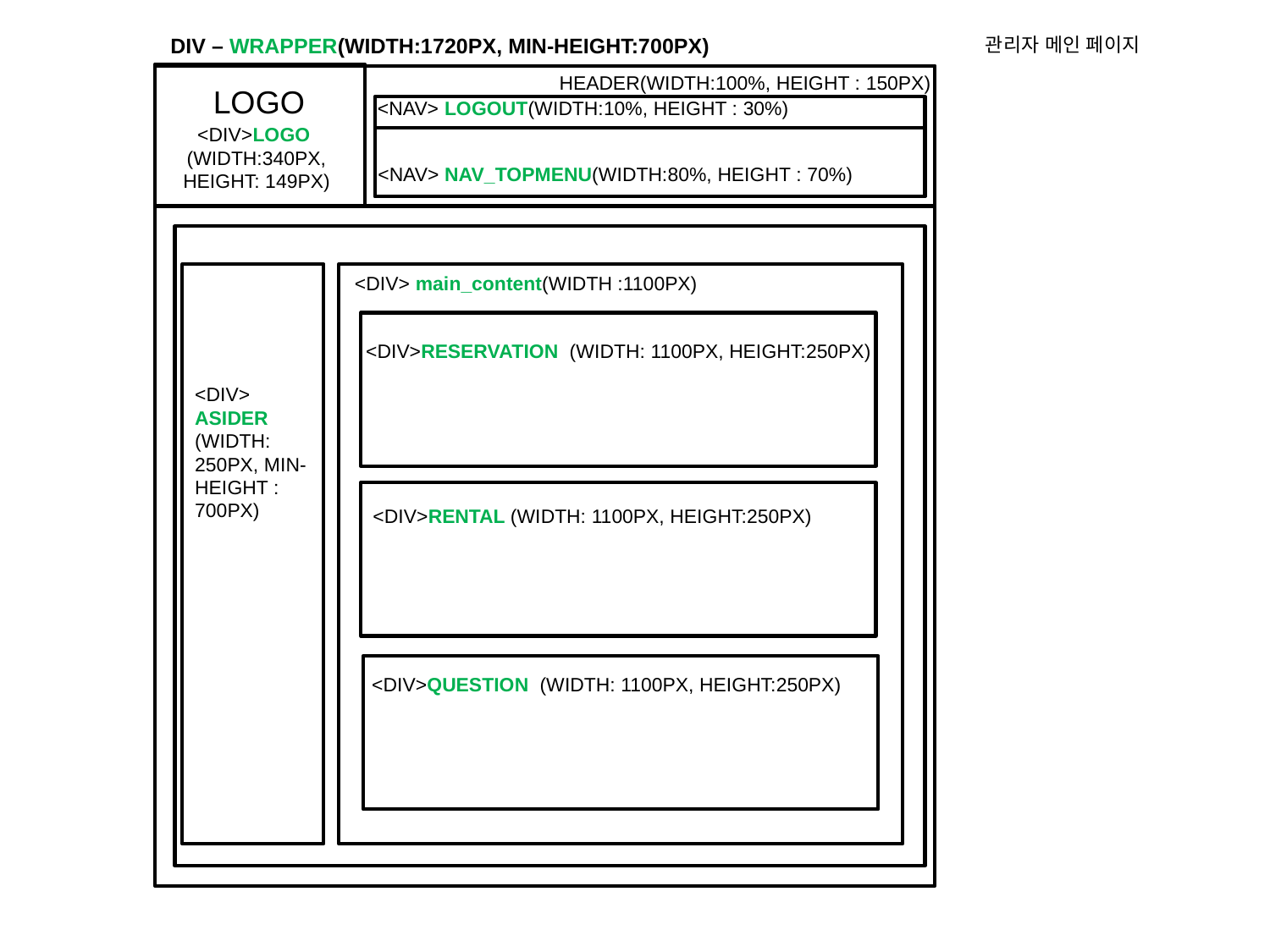

DIV – WRAPPER(WIDTH:1720PX, MIN-HEIGHT:700PX)
관리자 메인 페이지

HEADER(WIDTH:100%, HEIGHT : 150PX)

LOGO
<NAV> LOGOUT(WIDTH:10%, HEIGHT : 30%)

<DIV>LOGO
(WIDTH:340PX, HEIGHT: 149PX)

<NAV> NAV_TOPMENU(WIDTH:80%, HEIGHT : 70%)

<DIV> main_content(WIDTH :1100PX)

<DIV>RESERVATION  (WIDTH: 1100PX, HEIGHT:250PX)
<DIV> ASIDER  (WIDTH: 250PX, MIN-HEIGHT : 700PX)

<DIV>RENTAL (WIDTH: 1100PX, HEIGHT:250PX)

<DIV>QUESTION  (WIDTH: 1100PX, HEIGHT:250PX)